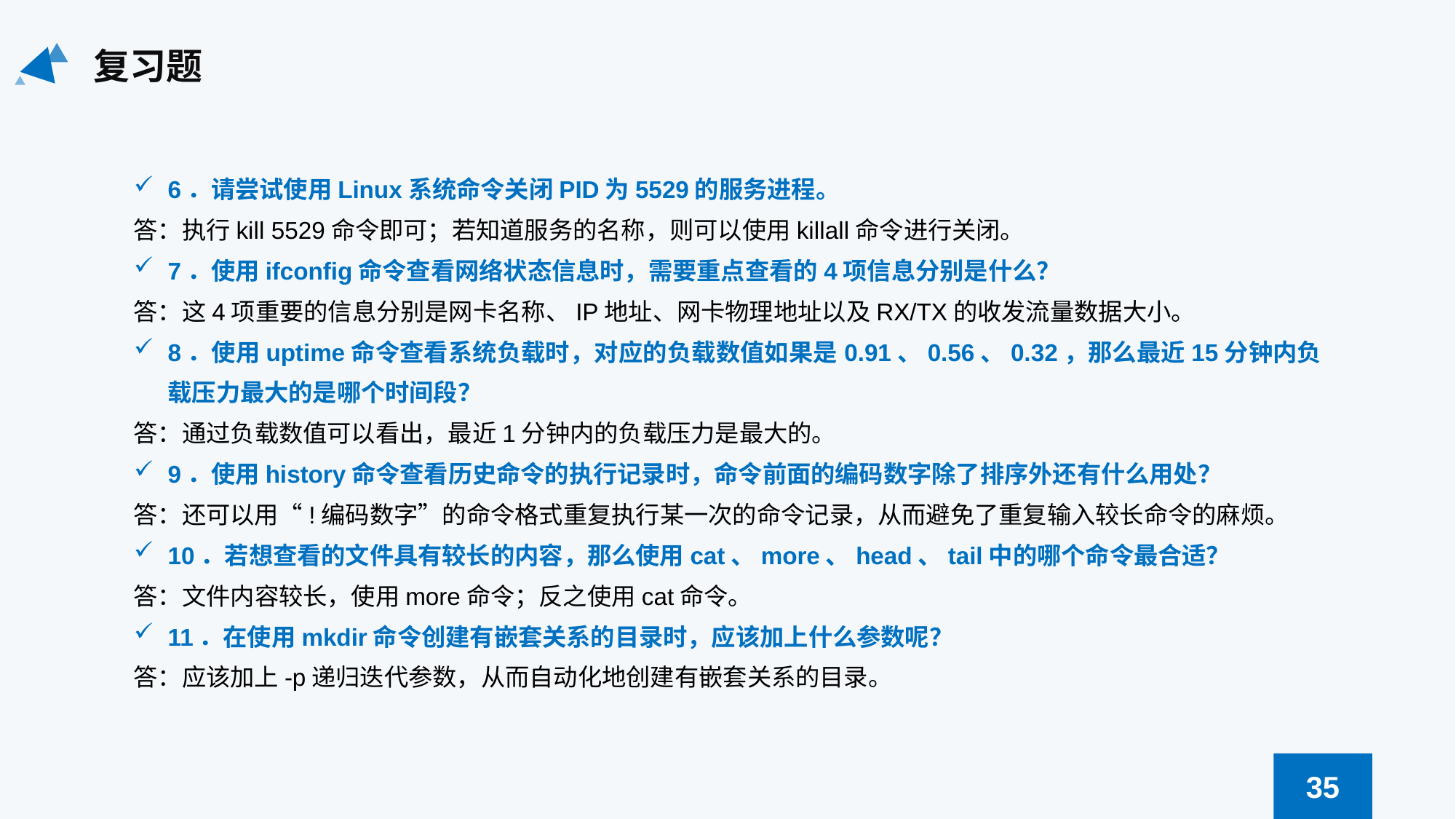

复习题

6．请尝试使用Linux系统命令关闭PID为5529的服务进程。
答：执行kill 5529命令即可；若知道服务的名称，则可以使用killall命令进行关闭。
7．使用ifconfig命令查看网络状态信息时，需要重点查看的4项信息分别是什么？
答：这4项重要的信息分别是网卡名称、IP地址、网卡物理地址以及RX/TX的收发流量数据大小。
8．使用uptime命令查看系统负载时，对应的负载数值如果是0.91、0.56、0.32，那么最近15分钟内负载压力最大的是哪个时间段？
答：通过负载数值可以看出，最近1分钟内的负载压力是最大的。
9．使用history命令查看历史命令的执行记录时，命令前面的编码数字除了排序外还有什么用处？
答：还可以用“!编码数字”的命令格式重复执行某一次的命令记录，从而避免了重复输入较长命令的麻烦。
10．若想查看的文件具有较长的内容，那么使用cat、more、head、tail中的哪个命令最合适？
答：文件内容较长，使用more命令；反之使用cat命令。
11．在使用mkdir命令创建有嵌套关系的目录时，应该加上什么参数呢？
答：应该加上-p递归迭代参数，从而自动化地创建有嵌套关系的目录。

35